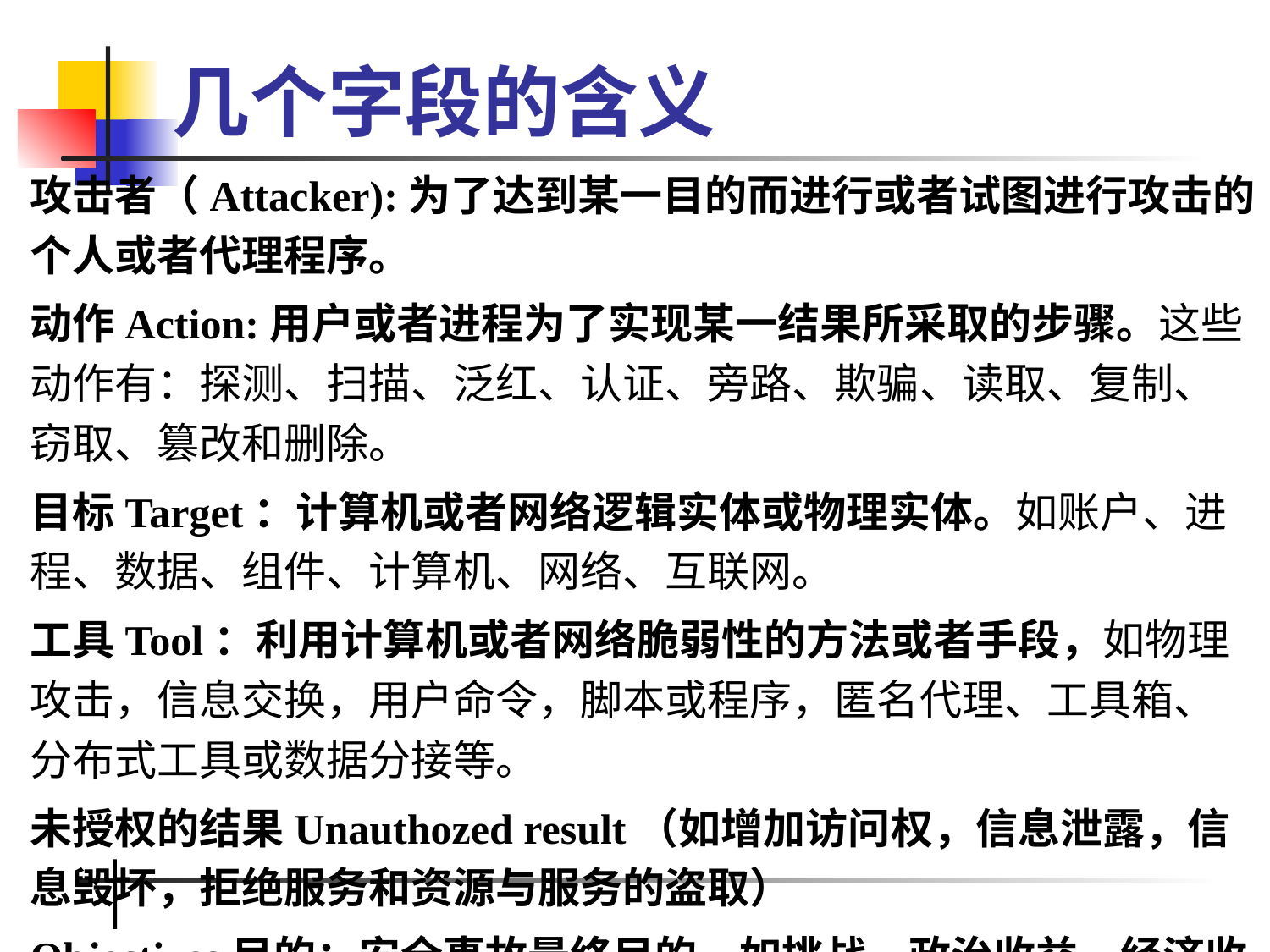

# 几个字段的含义
攻击者（Attacker):为了达到某一目的而进行或者试图进行攻击的个人或者代理程序。
动作Action:用户或者进程为了实现某一结果所采取的步骤。这些动作有：探测、扫描、泛红、认证、旁路、欺骗、读取、复制、窃取、篡改和删除。
目标Target：计算机或者网络逻辑实体或物理实体。如账户、进程、数据、组件、计算机、网络、互联网。
工具Tool：利用计算机或者网络脆弱性的方法或者手段，如物理攻击，信息交换，用户命令，脚本或程序，匿名代理、工具箱、分布式工具或数据分接等。
未授权的结果Unauthozed result（如增加访问权，信息泄露，信息毁坏，拒绝服务和资源与服务的盗取）
Objectives目的：安全事故最终目的。如挑战、政治收益、经济收益、破坏。